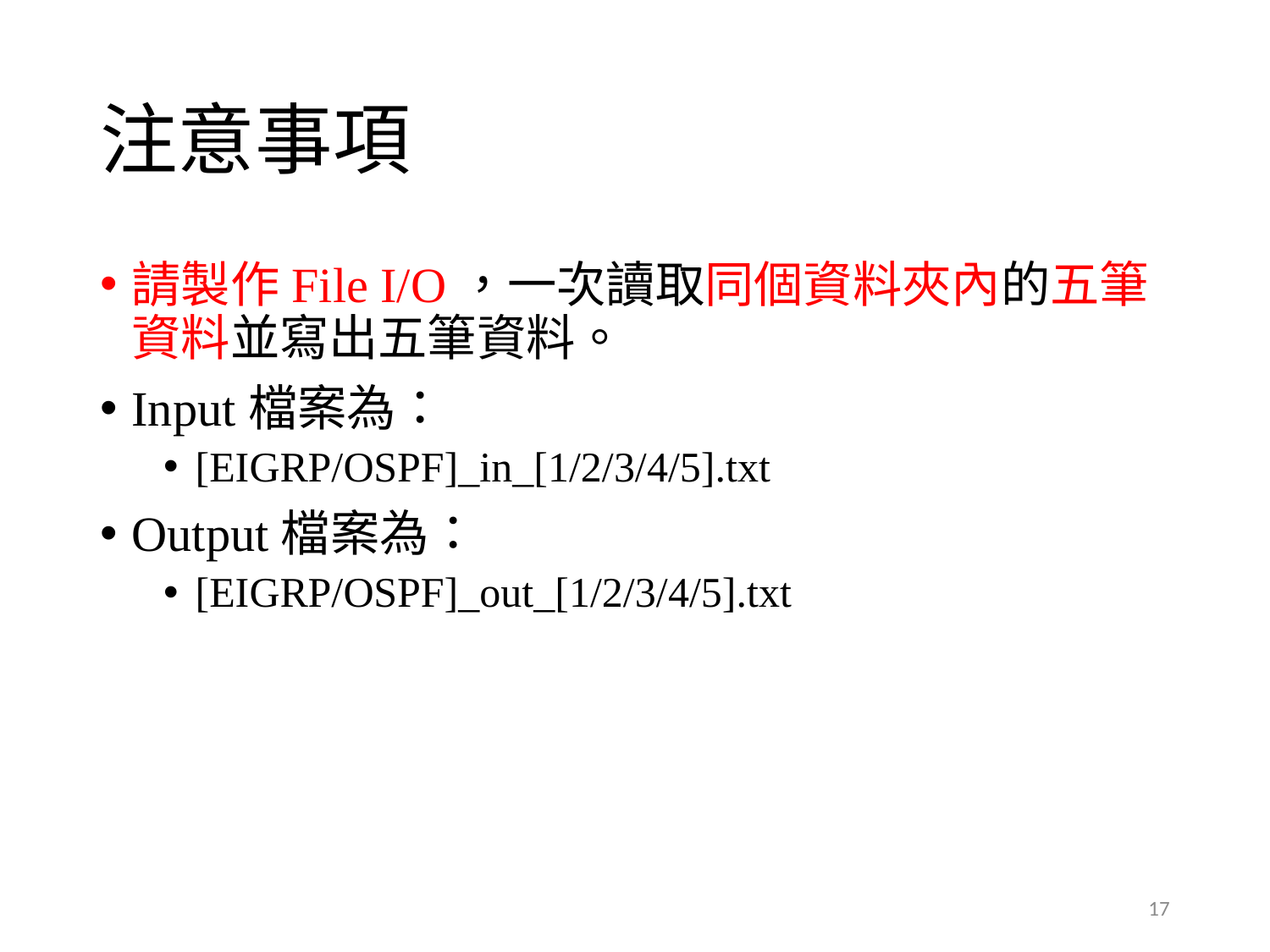

# 注意事項
請製作File I/O，一次讀取同個資料夾內的五筆資料並寫出五筆資料。
Input檔案為：
[EIGRP/OSPF]_in_[1/2/3/4/5].txt
Output檔案為：
[EIGRP/OSPF]_out_[1/2/3/4/5].txt
17